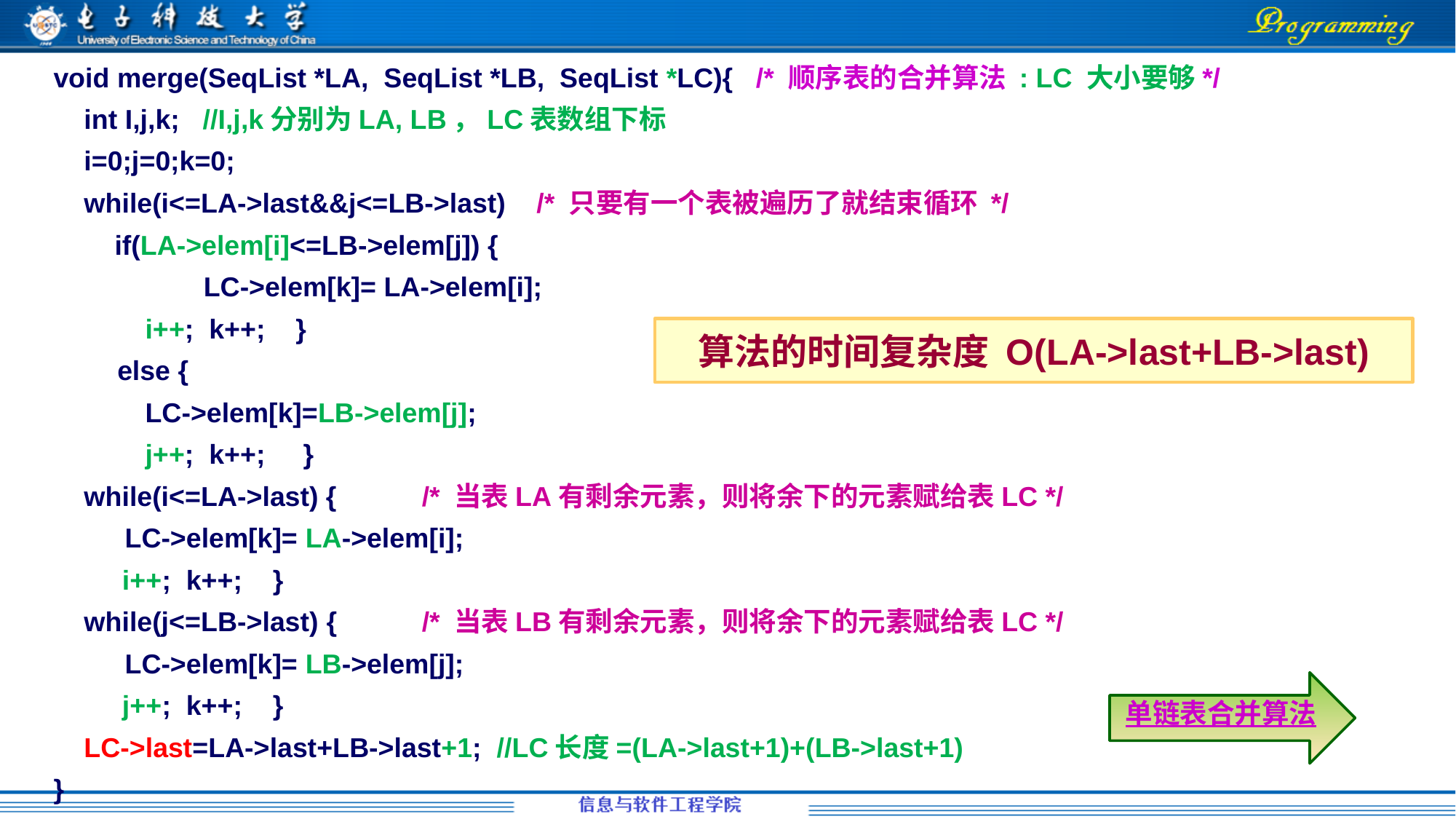

void merge(SeqList *LA,  SeqList *LB,  SeqList *LC){   /* 顺序表的合并算法 : LC 大小要够*/
    int I,j,k;   //I,j,k分别为LA, LB，LC表数组下标
    i=0;j=0;k=0;
    while(i<=LA->last&&j<=LB->last)    /* 只要有一个表被遍历了就结束循环 */
        if(LA->elem[i]<=LB->elem[j]) {
	      	LC->elem[k]= LA->elem[i];
            i++;  k++;    }
	   else {
            LC->elem[k]=LB->elem[j];
            j++;  k++;     }
    while(i<=LA->last) {	/* 当表LA有剩余元素，则将余下的元素赋给表LC */
	    LC->elem[k]= LA->elem[i];
         i++;  k++;    }
    while(j<=LB->last) {  	/* 当表LB有剩余元素，则将余下的元素赋给表LC */
	    LC->elem[k]= LB->elem[j];
         j++;  k++;    }
    LC->last=LA->last+LB->last+1;  //LC长度=(LA->last+1)+(LB->last+1)
}
# 算法的时间复杂度 O(LA->last+LB->last)

单链表合并算法